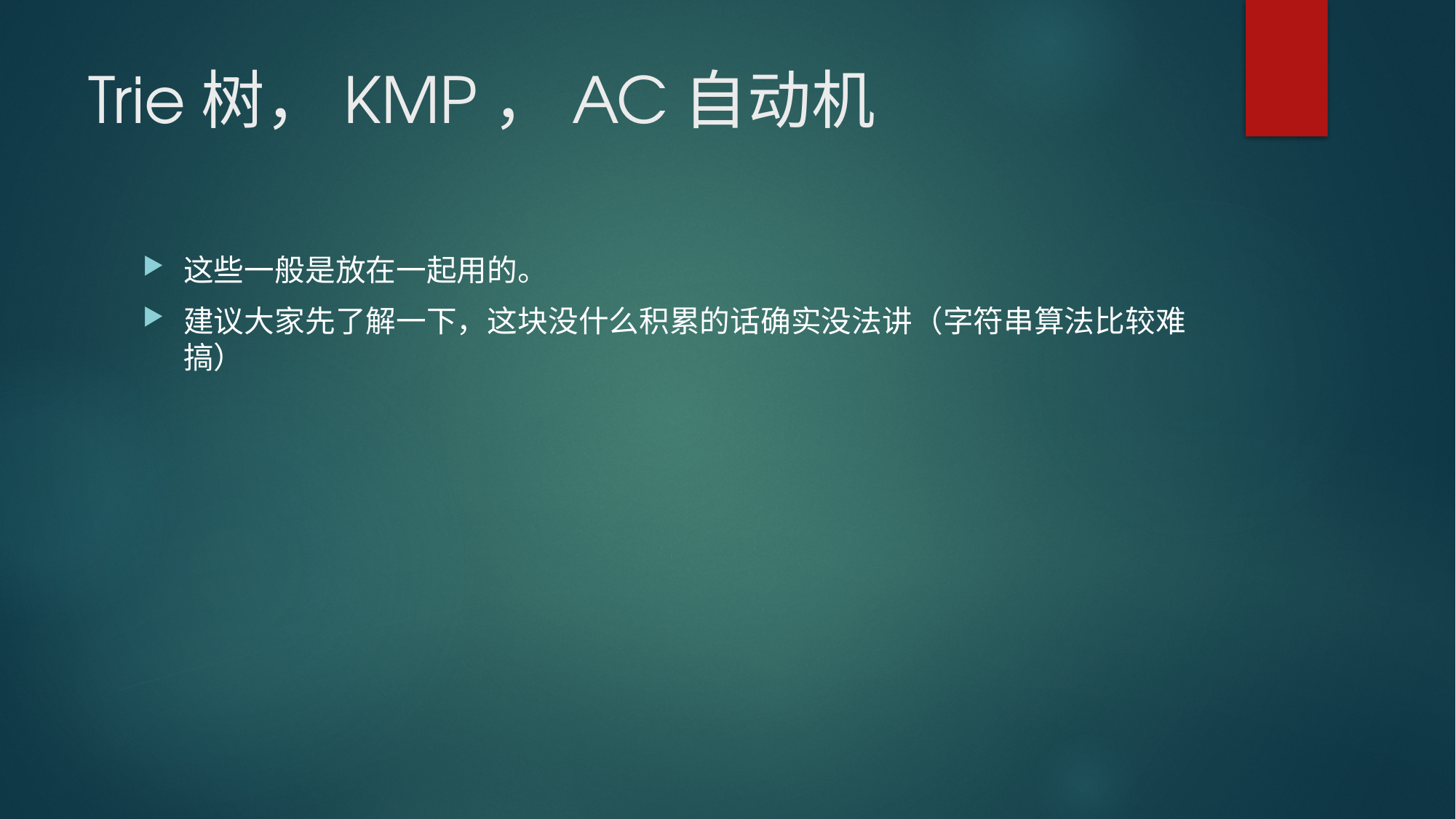

# Trie树，KMP，AC自动机
这些一般是放在一起用的。
建议大家先了解一下，这块没什么积累的话确实没法讲（字符串算法比较难搞）